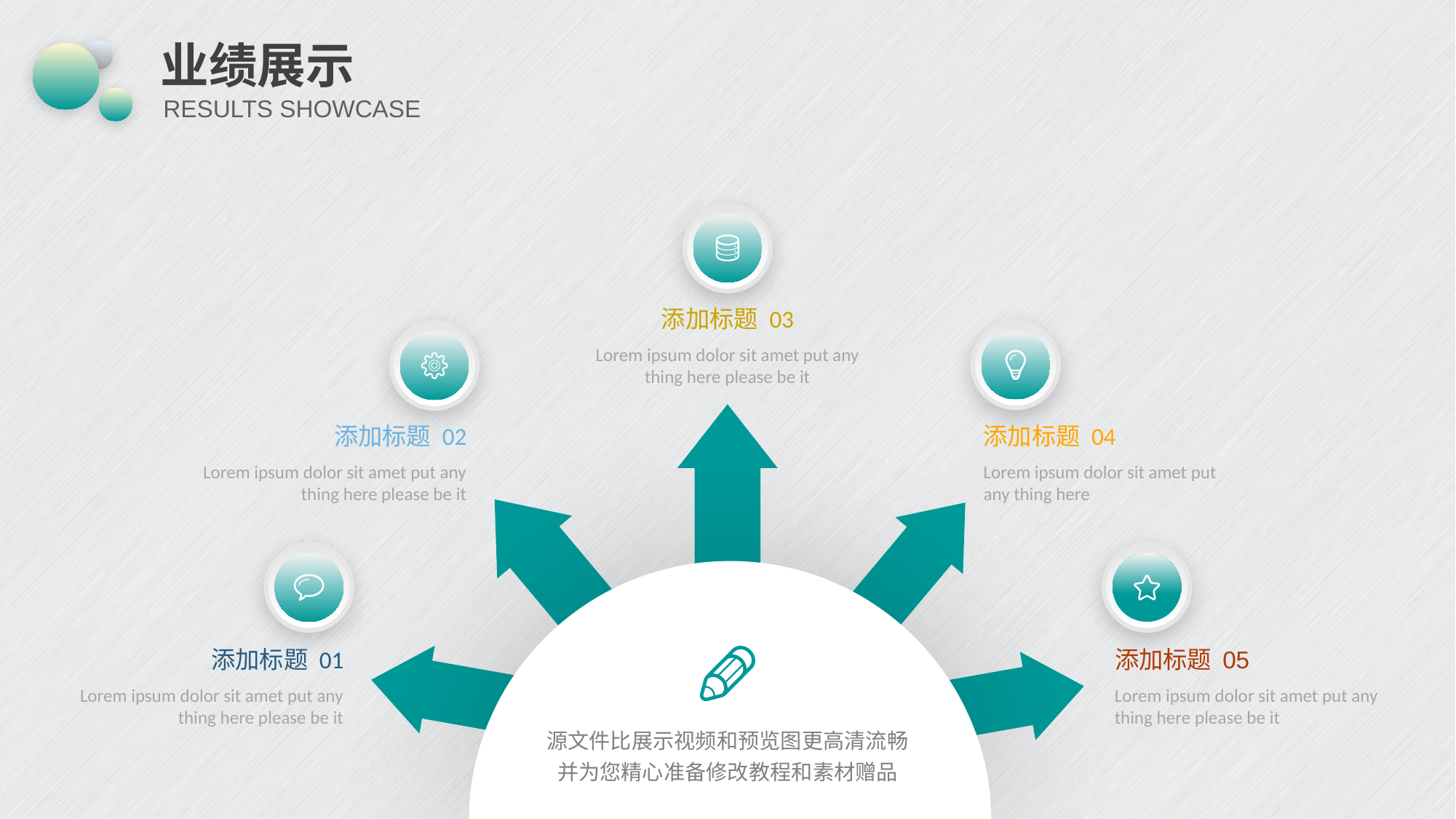

# 业绩展示
RESULTS SHOWCASE

添加标题 03
Lorem ipsum dolor sit amet put any thing here please be it

添加标题 02
Lorem ipsum dolor sit amet put any thing here please be it
添加标题 04
Lorem ipsum dolor sit amet put any thing here

添加标题 01
Lorem ipsum dolor sit amet put any thing here please be it
添加标题 05
Lorem ipsum dolor sit amet put any thing here please be it

源文件比展示视频和预览图更高清流畅
并为您精心准备修改教程和素材赠品